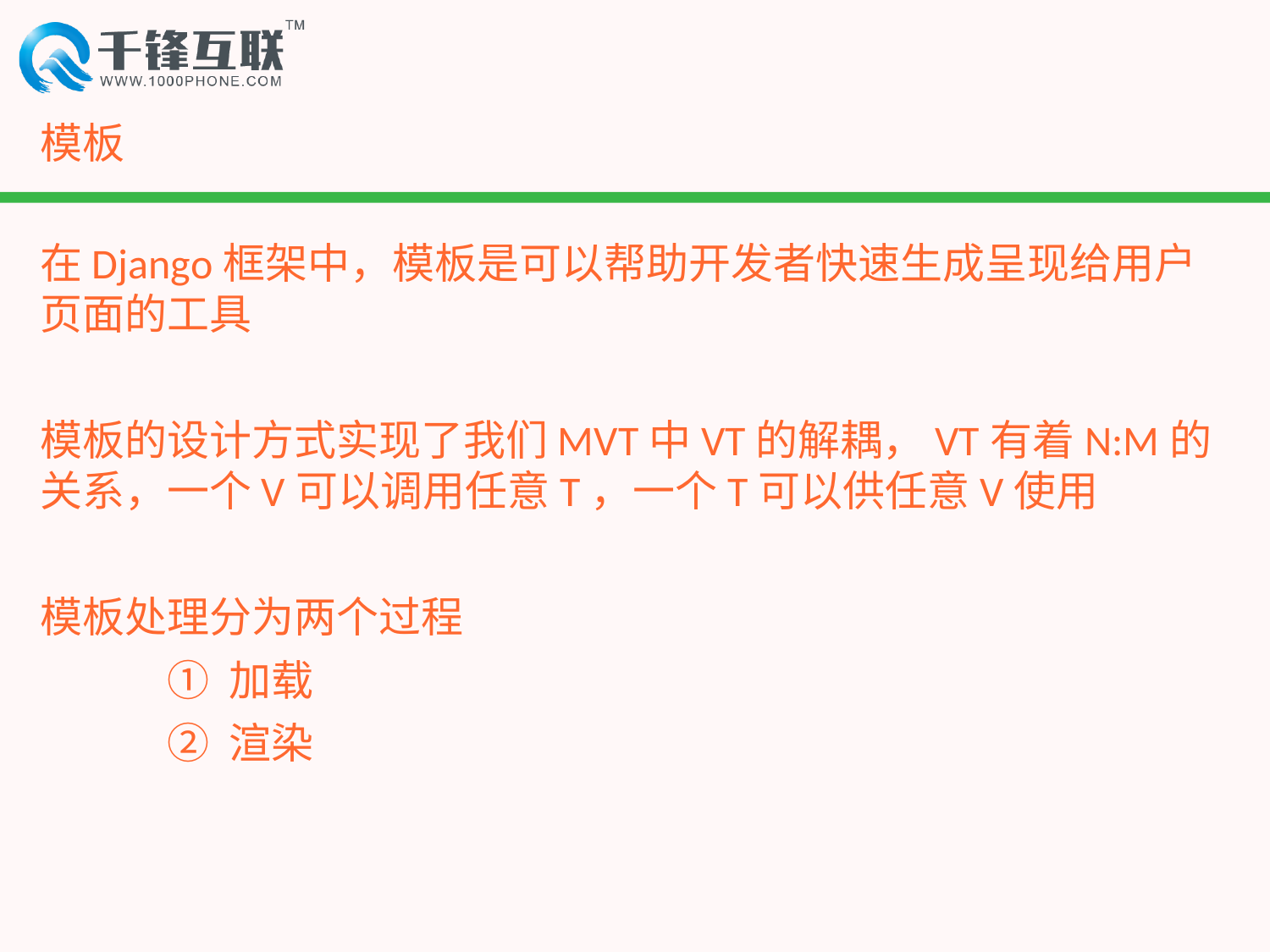

# 模板
在Django框架中，模板是可以帮助开发者快速生成呈现给用户页面的工具

模板的设计方式实现了我们MVT中VT的解耦，VT有着N:M的关系，一个V可以调用任意T，一个T可以供任意V使用

模板处理分为两个过程
	① 加载
	② 渲染